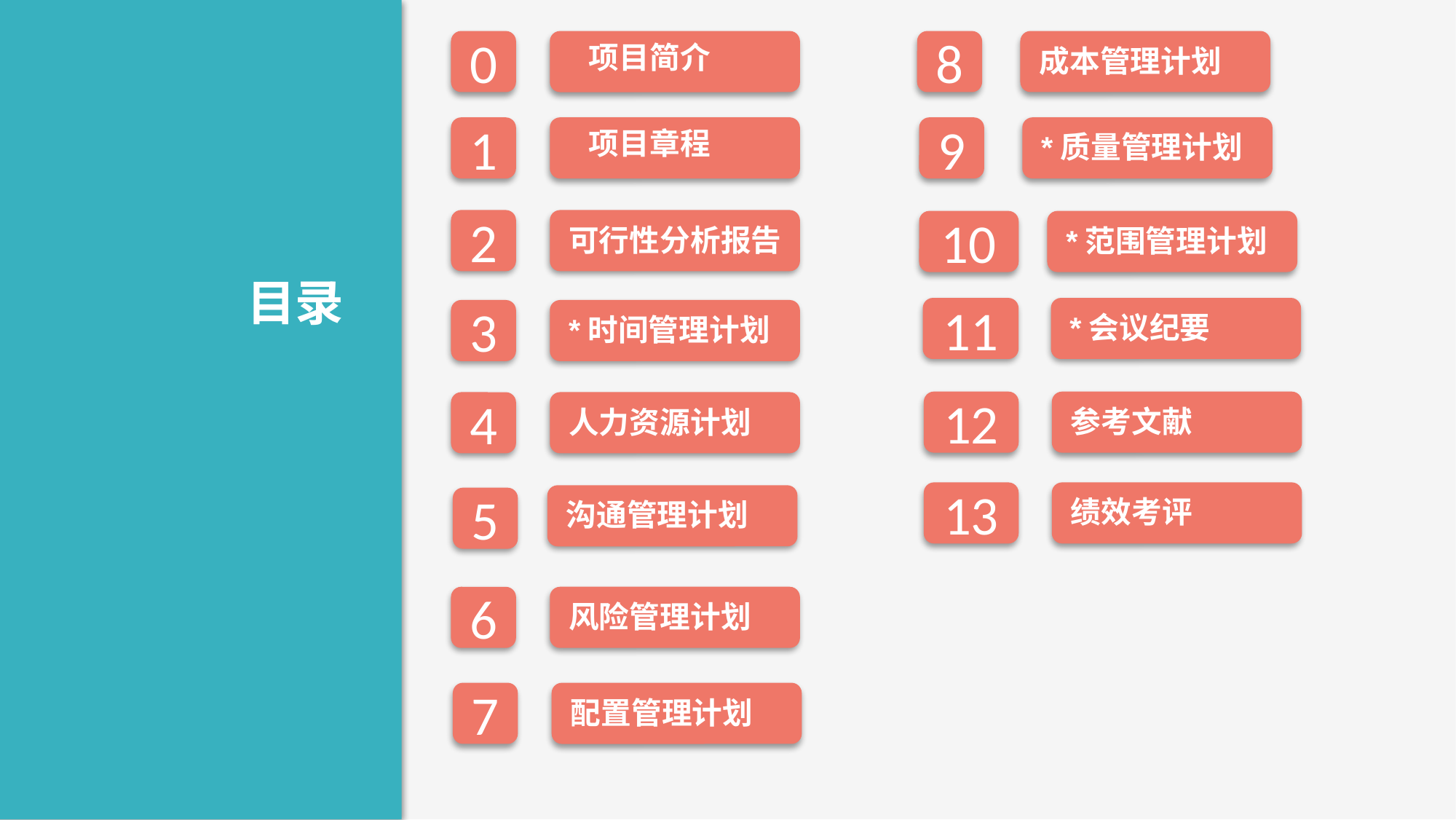

8
0

成本管理计划

项目简介
9
1

*质量管理计划

项目章程
1

时间管理计划
2

可行性分析报告
10

*范围管理计划

支持条件
2
目录
11

*会议纪要
3

*时间管理计划
3

人力资源管理计划
12

参考文献
4

人力资源计划

沟通管理计划
4
13

绩效考评

沟通管理计划
5

风险管理计划
5
6

风险管理计划

配置系统管理计划
6
7

配置管理计划
7

成本管理计划
9

WBS
8

会议记录